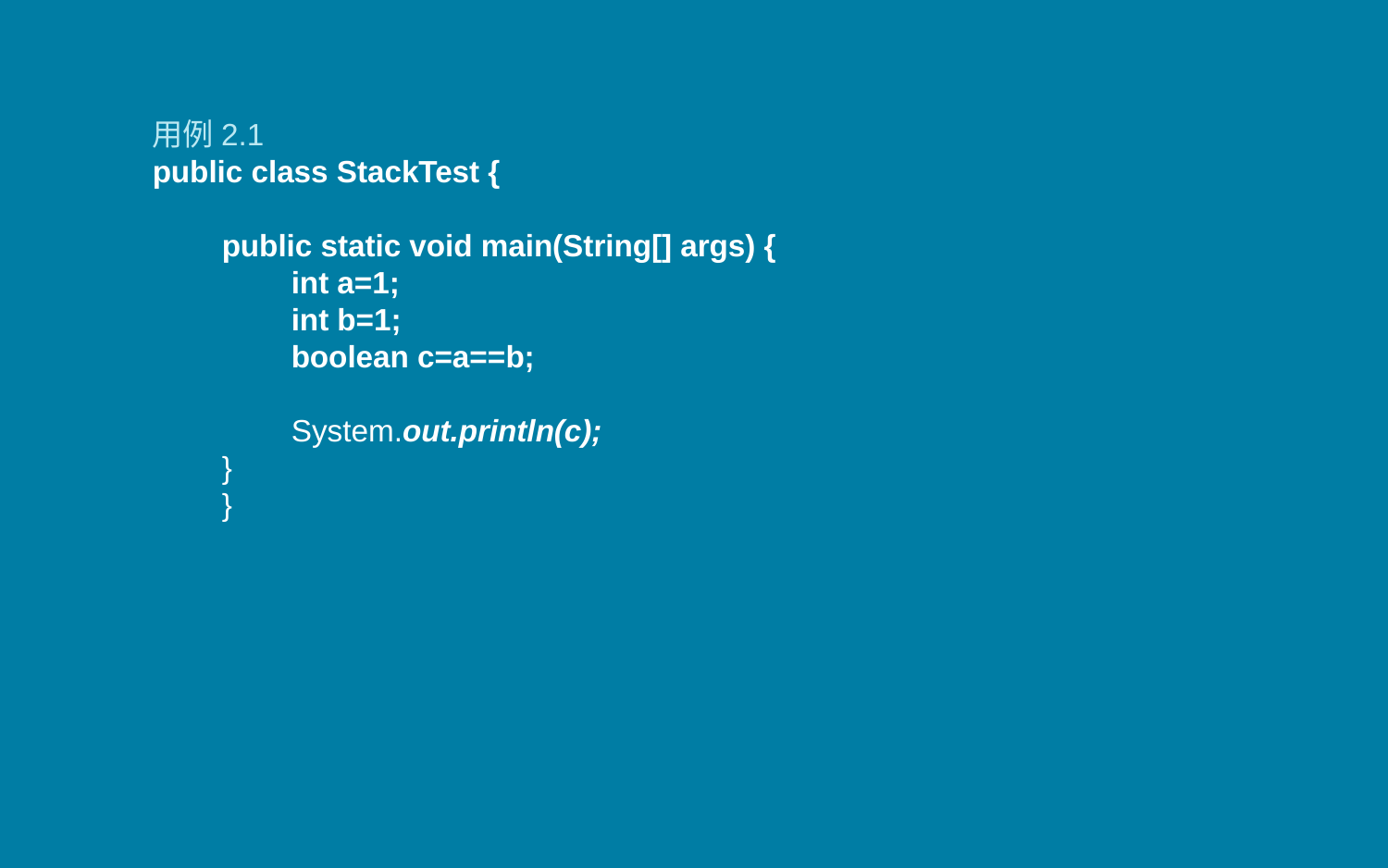

用例2.1
public class StackTest {

public static void main(String[] args) {
int a=1;
int b=1;
boolean c=a==b;

System.out.println(c);
}
}